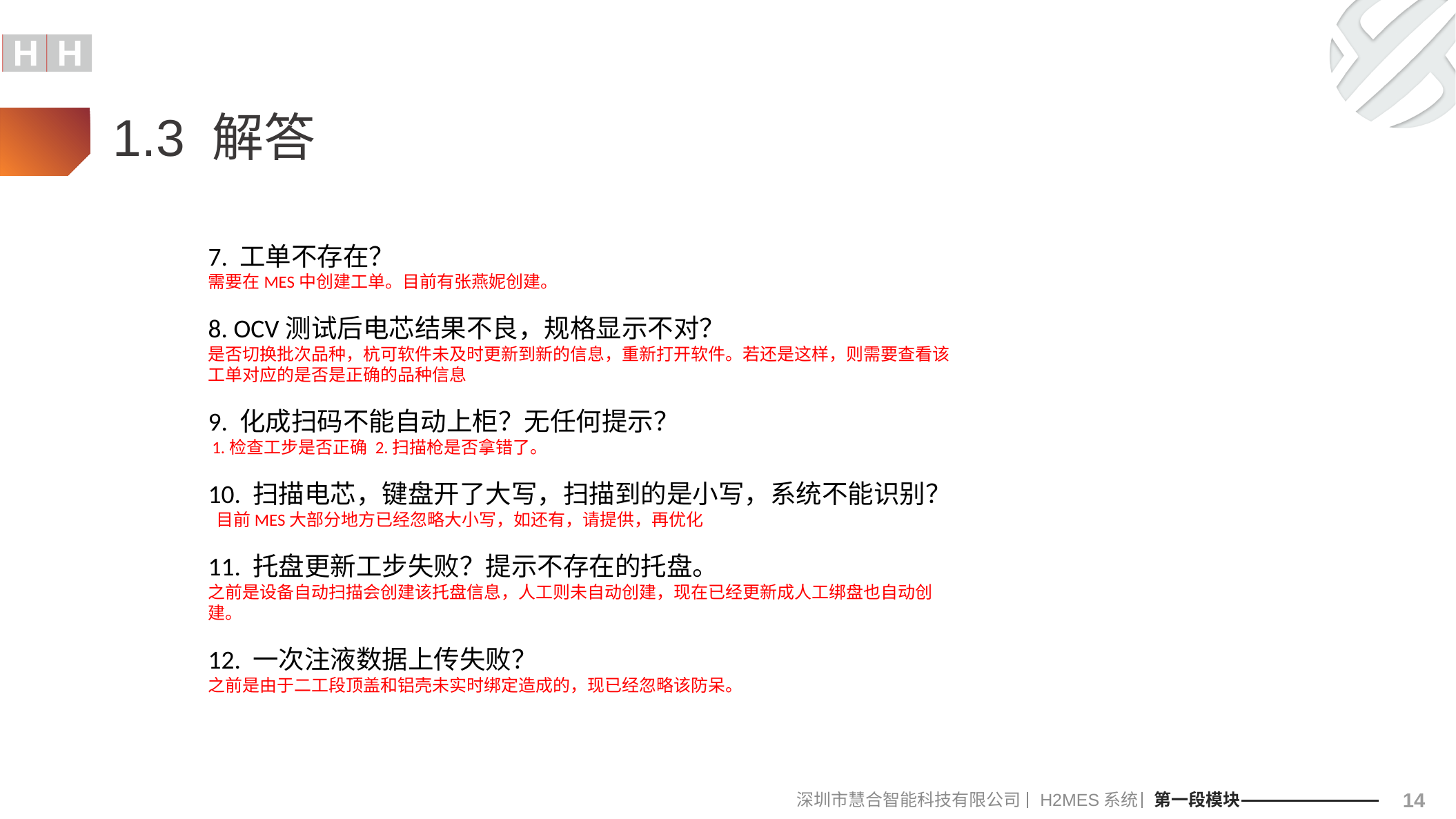

1.3 解答
7. 工单不存在？
需要在MES中创建工单。目前有张燕妮创建。

8. OCV测试后电芯结果不良，规格显示不对？
是否切换批次品种，杭可软件未及时更新到新的信息，重新打开软件。若还是这样，则需要查看该工单对应的是否是正确的品种信息

9. 化成扫码不能自动上柜？无任何提示？
 1.检查工步是否正确 2.扫描枪是否拿错了。

10. 扫描电芯，键盘开了大写，扫描到的是小写，系统不能识别？
 目前MES大部分地方已经忽略大小写，如还有，请提供，再优化

11. 托盘更新工步失败？提示不存在的托盘。
之前是设备自动扫描会创建该托盘信息，人工则未自动创建，现在已经更新成人工绑盘也自动创建。

12. 一次注液数据上传失败？
之前是由于二工段顶盖和铝壳未实时绑定造成的，现已经忽略该防呆。

14